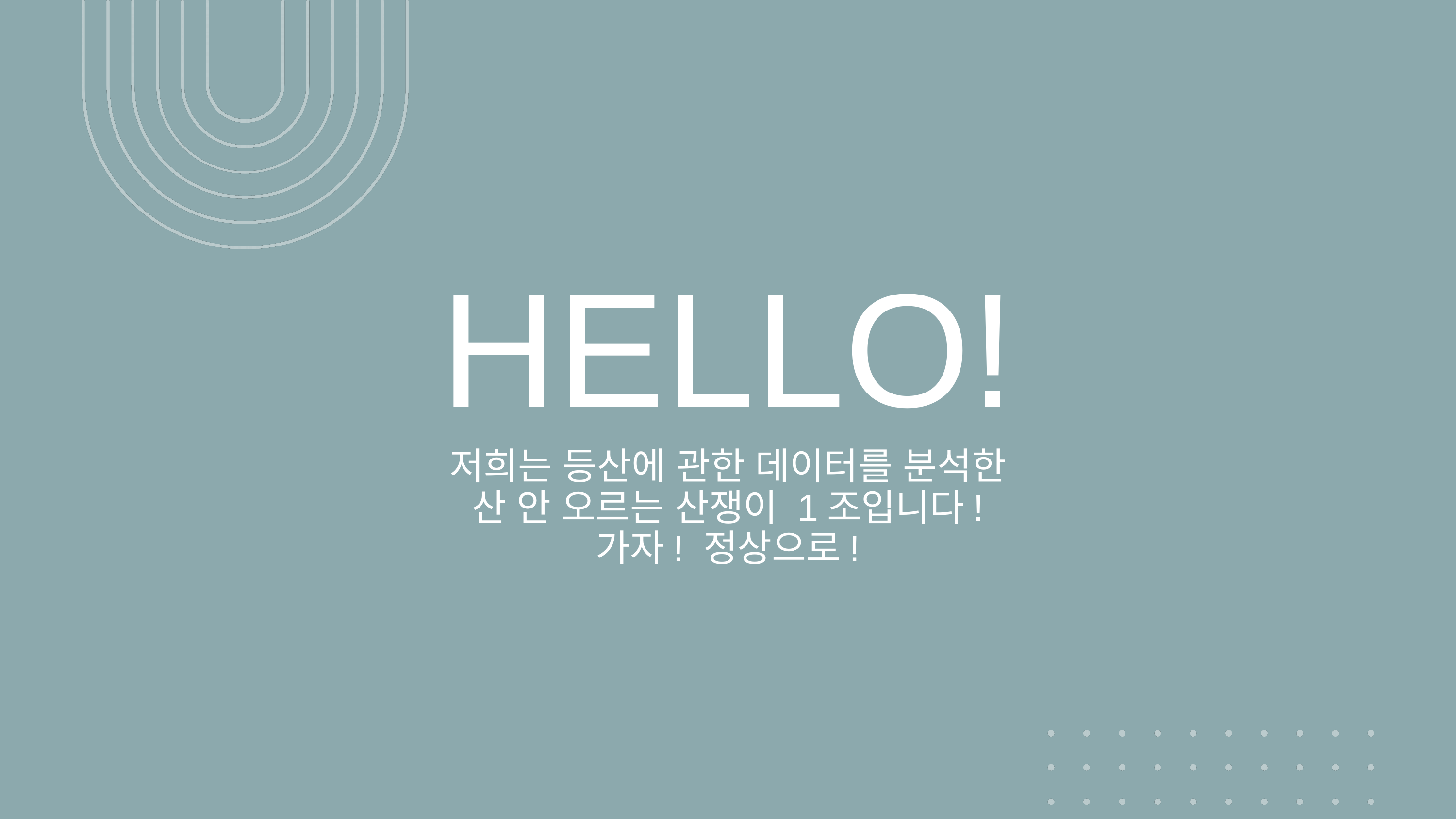

HELLO!
저희는 등산에 관한 데이터를 분석한
산 안 오르는 산쟁이 1조입니다!
가자! 정상으로!